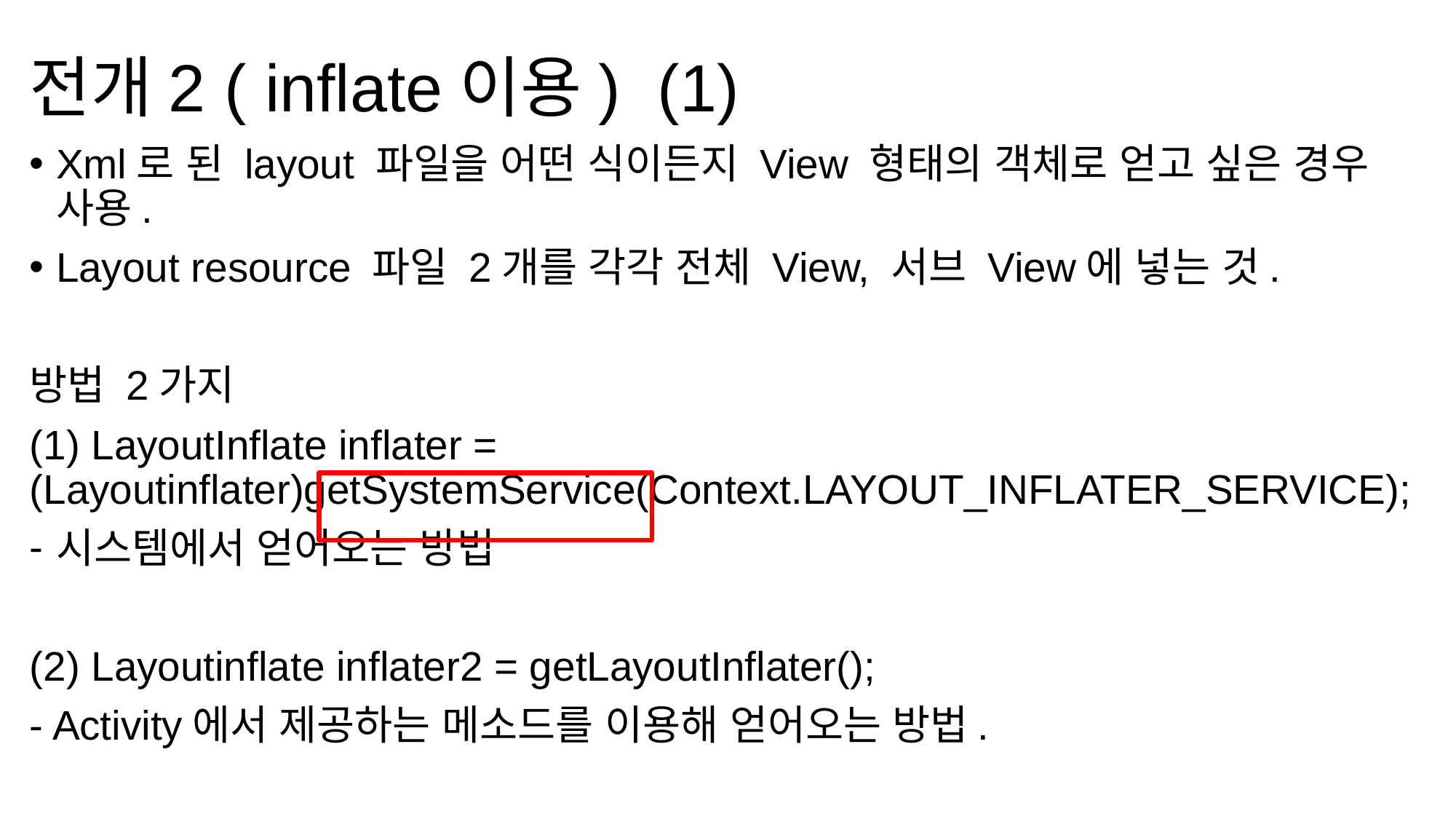

# 전개2 ( inflate이용)  (1)
Xml로 된 layout 파일을 어떤 식이든지 View 형태의 객체로 얻고 싶은 경우 사용.
Layout resource 파일 2개를 각각 전체 View, 서브 View에 넣는 것.

방법 2가지
(1) LayoutInflate inflater = (Layoutinflater)getSystemService(Context.LAYOUT_INFLATER_SERVICE);
시스템에서 얻어오는 방법

(2) Layoutinflate inflater2 = getLayoutInflater();
- Activity에서 제공하는 메소드를 이용해 얻어오는 방법.